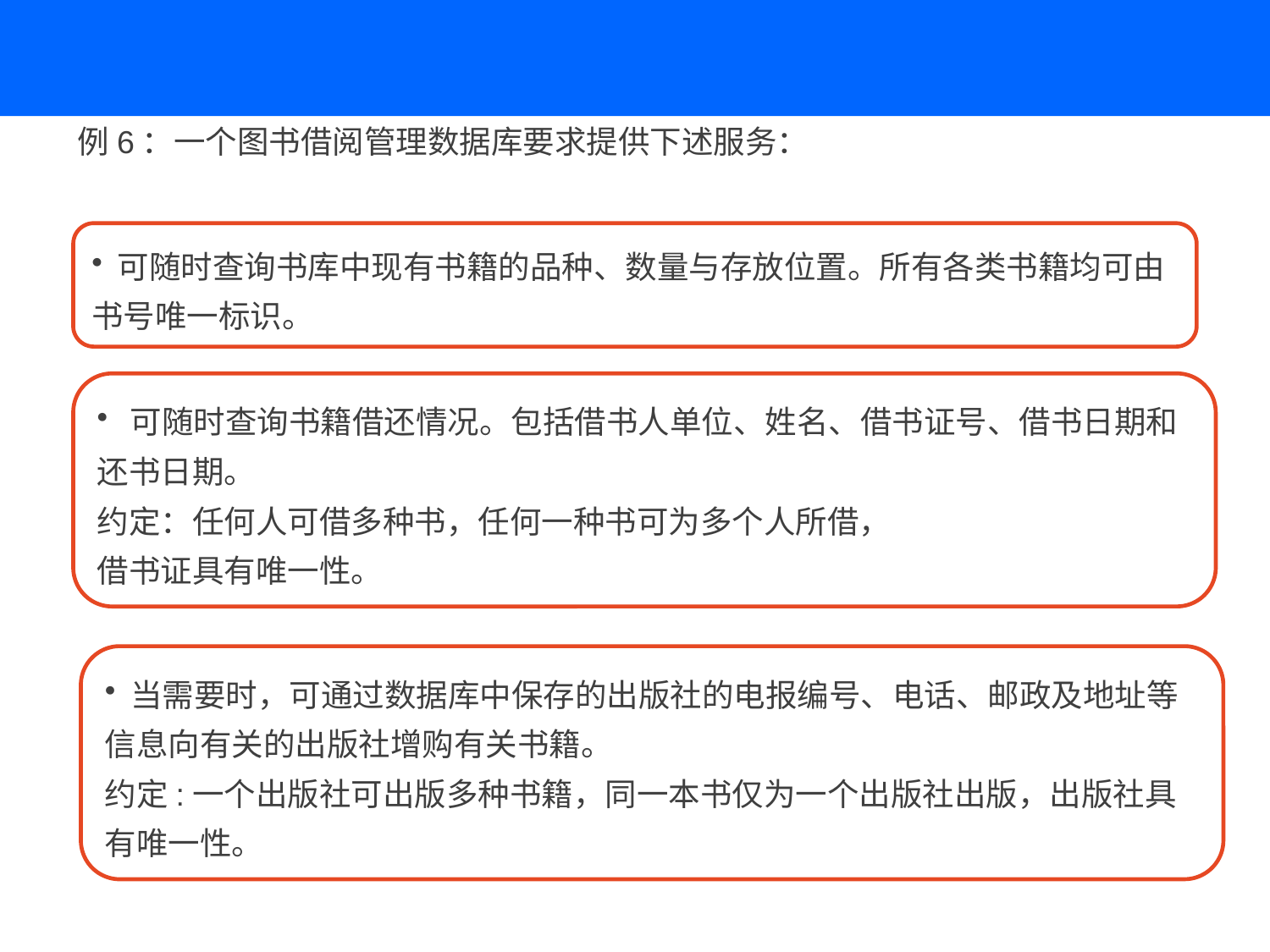

例6：一个图书借阅管理数据库要求提供下述服务：

 可随时查询书库中现有书籍的品种、数量与存放位置。所有各类书籍均可由书号唯一标识。
  可随时查询书籍借还情况。包括借书人单位、姓名、借书证号、借书日期和还书日期。
约定：任何人可借多种书，任何一种书可为多个人所借，
借书证具有唯一性。
 当需要时，可通过数据库中保存的出版社的电报编号、电话、邮政及地址等信息向有关的出版社增购有关书籍。
约定:一个出版社可出版多种书籍，同一本书仅为一个出版社出版，出版社具有唯一性。